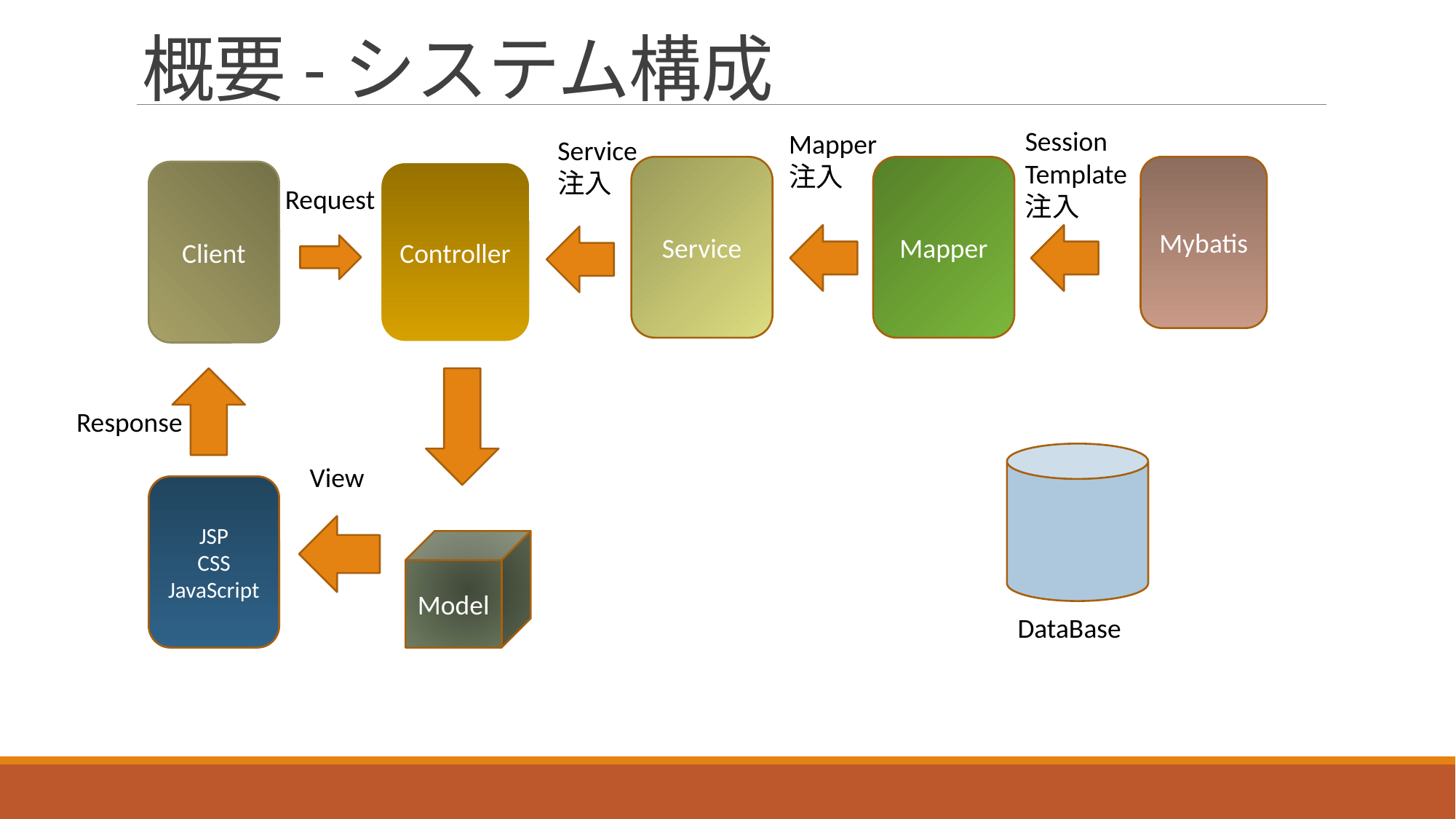

# 概要-システム構成
Session Template
注入
Mapper
注入
Service
注入
Mapper
Mybatis
Service
Client
Controller
Request

Response

View
JSP
CSS
JavaScript

Model
DataBase